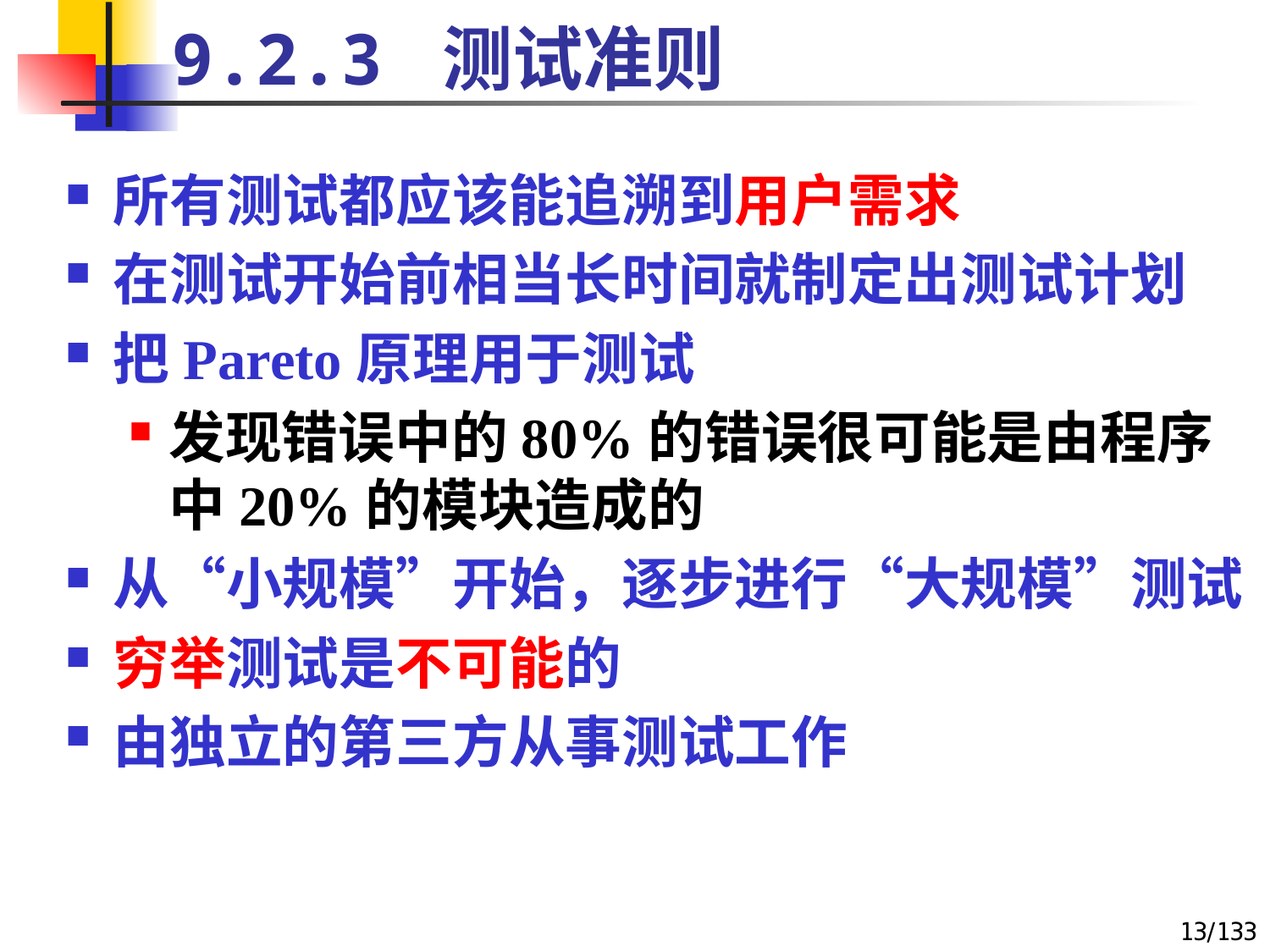

# 9.2.3 测试准则
所有测试都应该能追溯到用户需求
在测试开始前相当长时间就制定出测试计划
把Pareto原理用于测试
发现错误中的80%的错误很可能是由程序中20%的模块造成的
从“小规模”开始，逐步进行“大规模”测试
穷举测试是不可能的
由独立的第三方从事测试工作

13/133